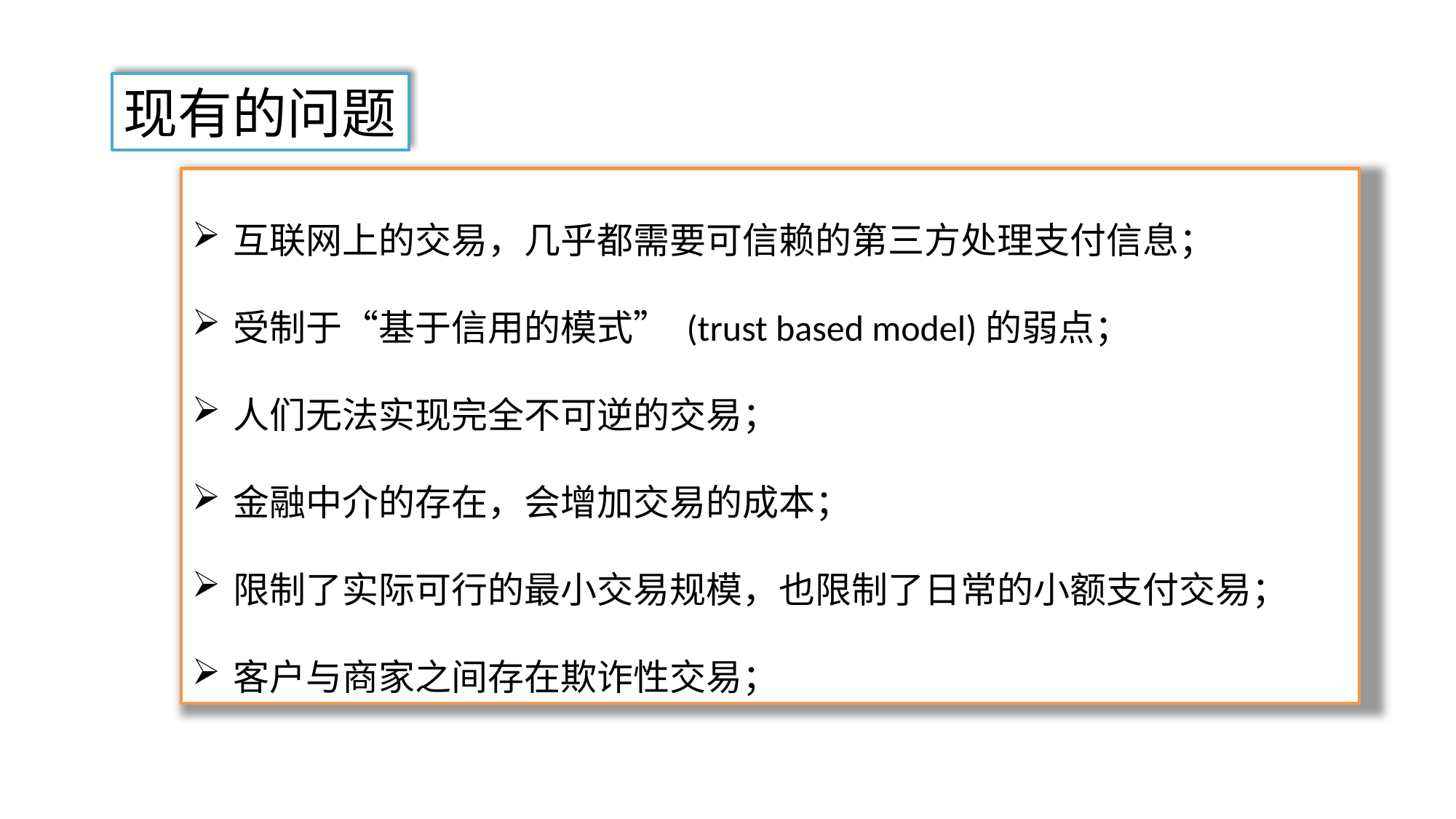

现有的问题
互联网上的交易，几乎都需要可信赖的第三方处理支付信息；
受制于“基于信用的模式” (trust based model)的弱点；
人们无法实现完全不可逆的交易；
金融中介的存在，会增加交易的成本；
限制了实际可行的最小交易规模，也限制了日常的小额支付交易；
客户与商家之间存在欺诈性交易；